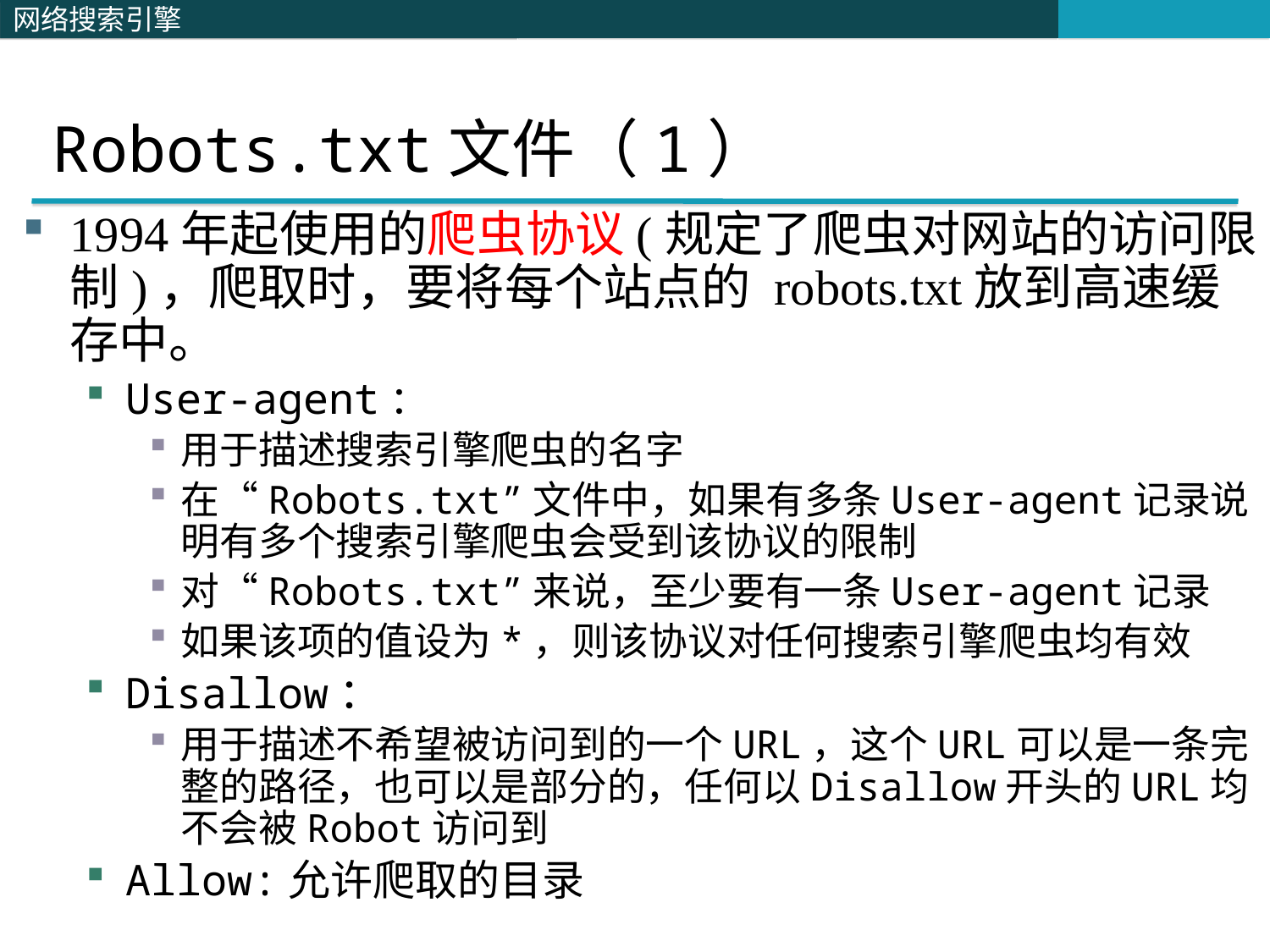

Robots.txt文件（1）
1994年起使用的爬虫协议(规定了爬虫对网站的访问限制)，爬取时，要将每个站点的 robots.txt放到高速缓存中。
User-agent：
用于描述搜索引擎爬虫的名字
在“Robots.txt”文件中，如果有多条User-agent记录说明有多个搜索引擎爬虫会受到该协议的限制
对“Robots.txt”来说，至少要有一条User-agent记录
如果该项的值设为*，则该协议对任何搜索引擎爬虫均有效
Disallow：
用于描述不希望被访问到的一个URL，这个URL可以是一条完整的路径，也可以是部分的，任何以Disallow开头的URL均不会被Robot访问到
Allow:允许爬取的目录

17